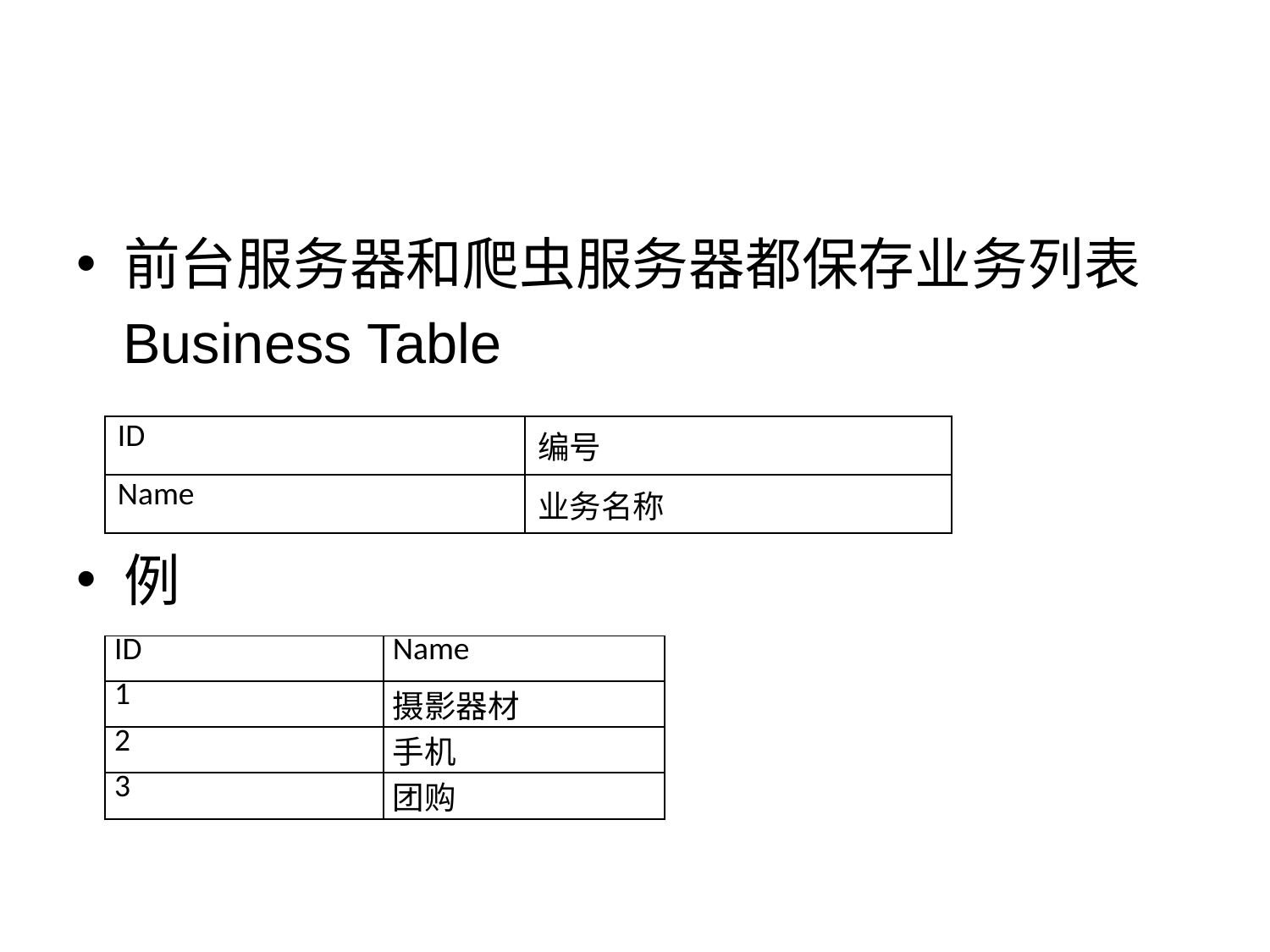

#
前台服务器和爬虫服务器都保存业务列表
   Business Table

例

| ID | 编号 |
| --- | --- |
| Name | 业务名称 |
| ID | Name |
| --- | --- |
| 1 | 摄影器材 |
| 2 | 手机 |
| 3 | 团购 |